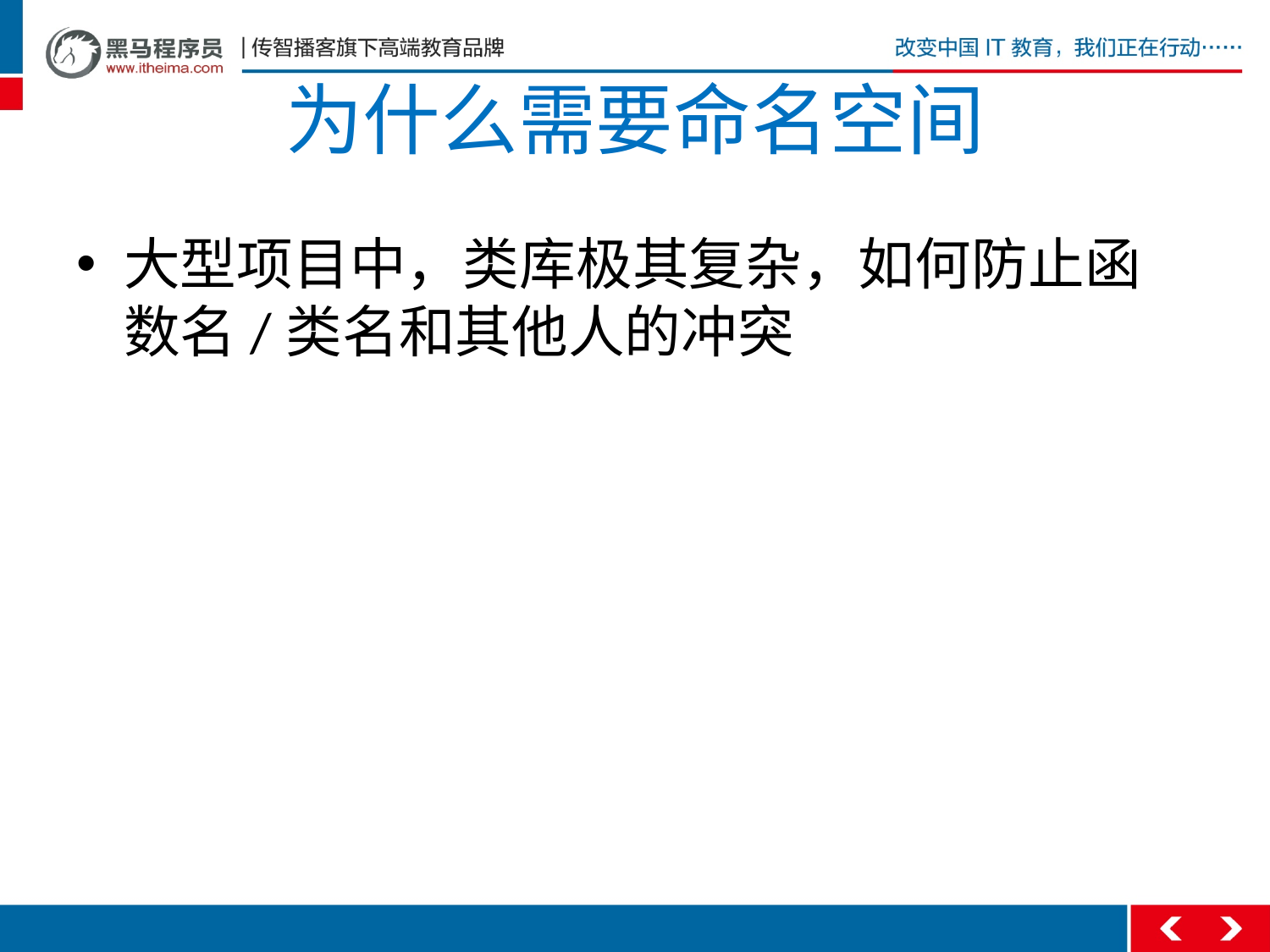

# 为什么需要命名空间
大型项目中，类库极其复杂，如何防止函数名/类名和其他人的冲突